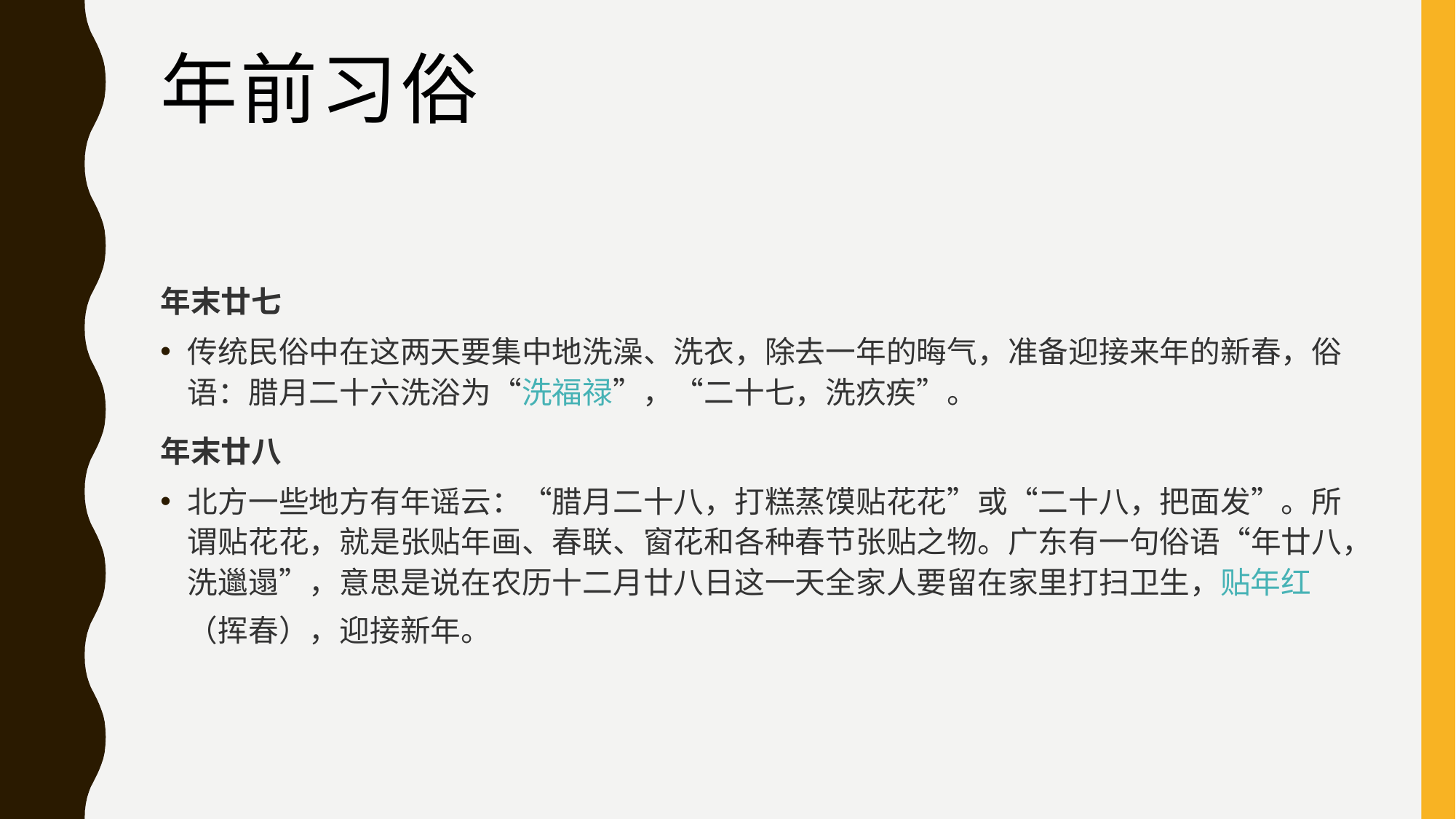

# 年前习俗
年末廿七
传统民俗中在这两天要集中地洗澡、洗衣，除去一年的晦气，准备迎接来年的新春，俗语：腊月二十六洗浴为“洗福禄”，“二十七，洗疚疾”。
年末廿八
北方一些地方有年谣云：“腊月二十八，打糕蒸馍贴花花”或“二十八，把面发”。所谓贴花花，就是张贴年画、春联、窗花和各种春节张贴之物。广东有一句俗语“年廿八，洗邋遢”，意思是说在农历十二月廿八日这一天全家人要留在家里打扫卫生，贴年红（挥春），迎接新年。